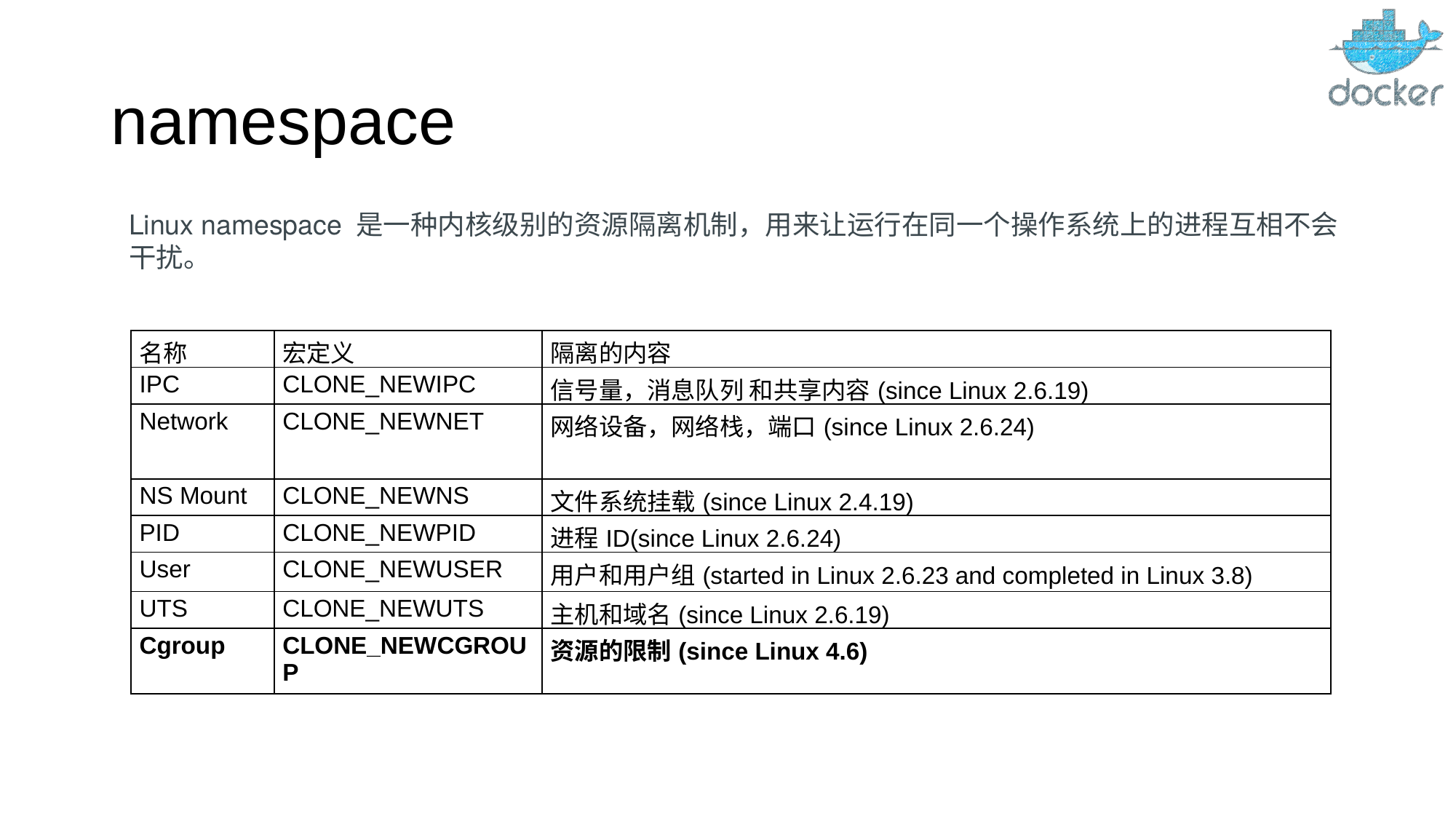

# namespace
Linux namespace 是一种内核级别的资源隔离机制，用来让运行在同一个操作系统上的进程互相不会干扰。
| 名称 | 宏定义 | 隔离的内容 |
| --- | --- | --- |
| IPC | CLONE\_NEWIPC | 信号量，消息队列 和共享内容(since Linux 2.6.19) |
| Network | CLONE\_NEWNET | 网络设备，网络栈，端口(since Linux 2.6.24) |
| NS Mount | CLONE\_NEWNS | 文件系统挂载(since Linux 2.4.19) |
| PID | CLONE\_NEWPID | 进程ID(since Linux 2.6.24) |
| User | CLONE\_NEWUSER | 用户和用户组(started in Linux 2.6.23 and completed in Linux 3.8) |
| UTS | CLONE\_NEWUTS | 主机和域名(since Linux 2.6.19) |
| Cgroup | CLONE\_NEWCGROUP | 资源的限制(since Linux 4.6) |